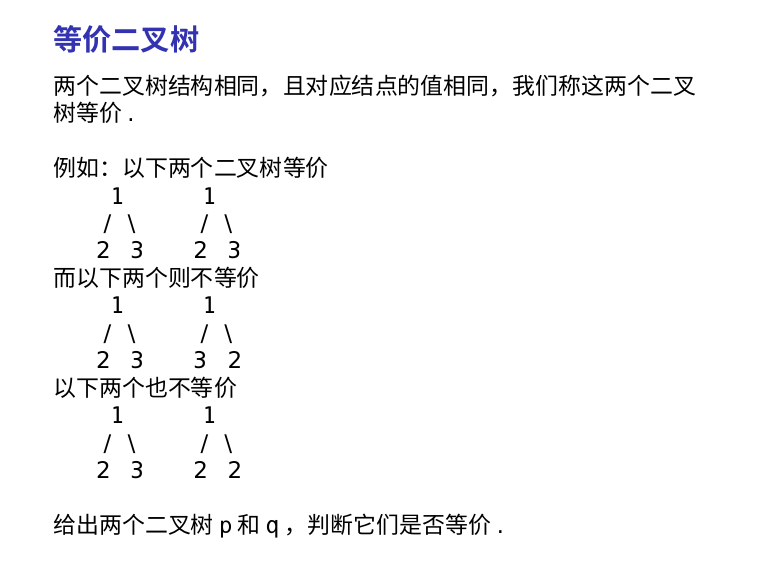

# 等价二叉树
两个二叉树结构相同，且对应结点的值相同，我们称这两个二叉树等价.

例如：以下两个二叉树等价
        1           1
       /  \         /  \
      2   3       2   3
而以下两个则不等价
        1           1
       /  \         /  \
      2   3       3   2
以下两个也不等价
        1           1
       /  \         /  \
      2   3       2   2

给出两个二叉树p和q，判断它们是否等价.